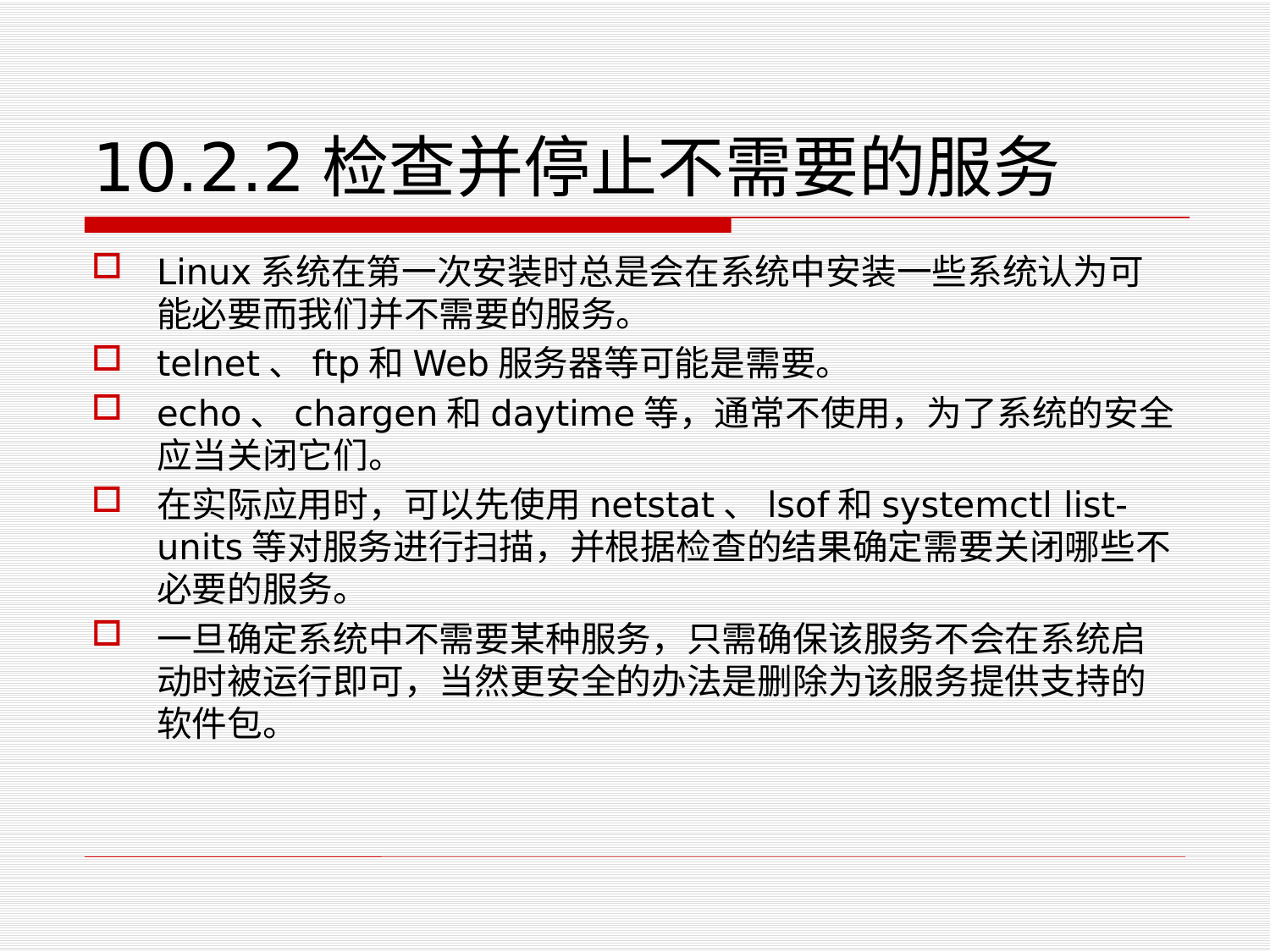

# 10.2.2检查并停止不需要的服务
Linux系统在第一次安装时总是会在系统中安装一些系统认为可能必要而我们并不需要的服务。
telnet、ftp和Web服务器等可能是需要。
echo、chargen和daytime等，通常不使用，为了系统的安全应当关闭它们。
在实际应用时，可以先使用netstat、lsof和systemctl list-units等对服务进行扫描，并根据检查的结果确定需要关闭哪些不必要的服务。
一旦确定系统中不需要某种服务，只需确保该服务不会在系统启动时被运行即可，当然更安全的办法是删除为该服务提供支持的软件包。